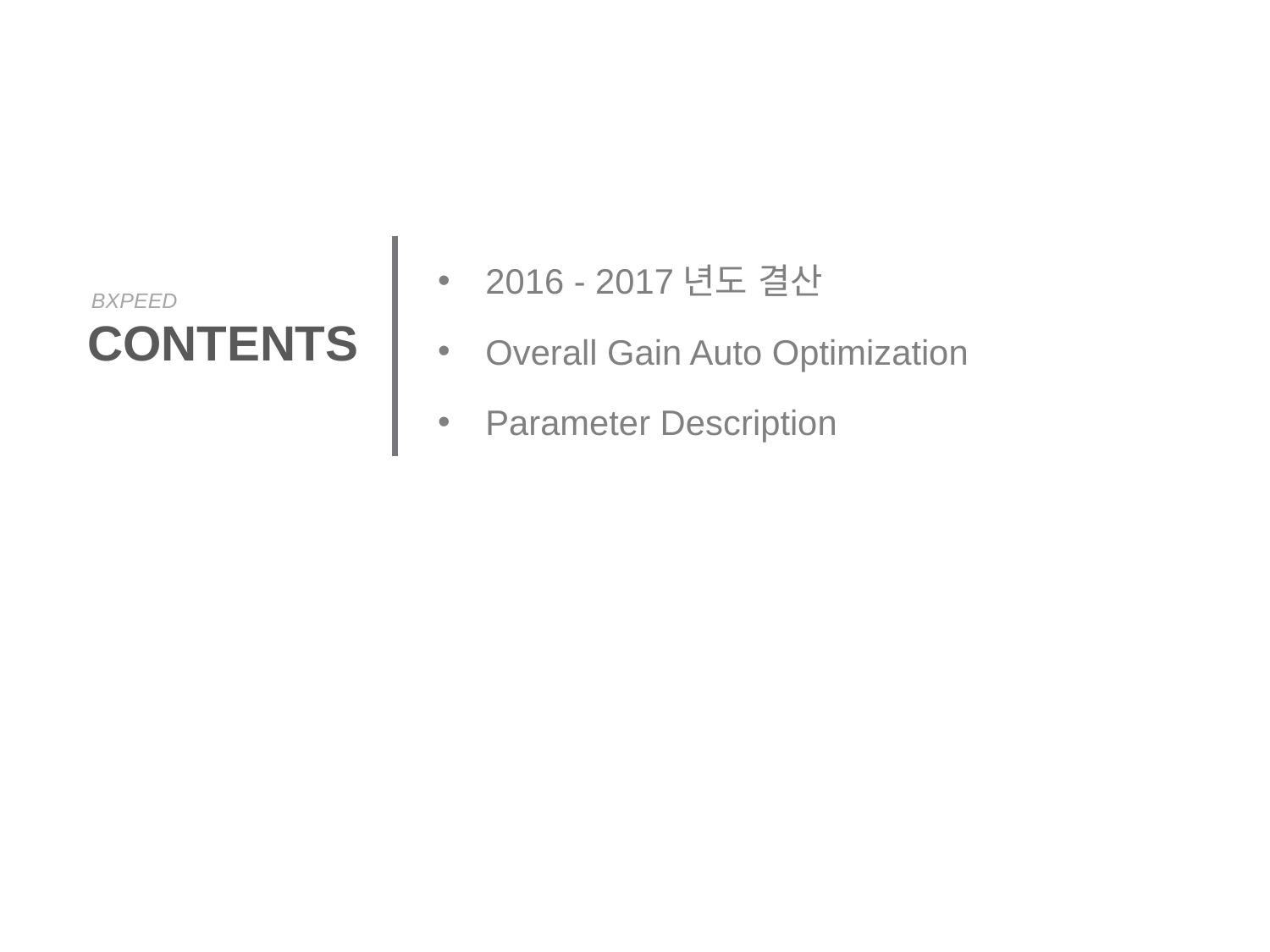

# CONTENTS
2016 - 2017년도 결산
Overall Gain Auto Optimization
Parameter Description
BXPEED